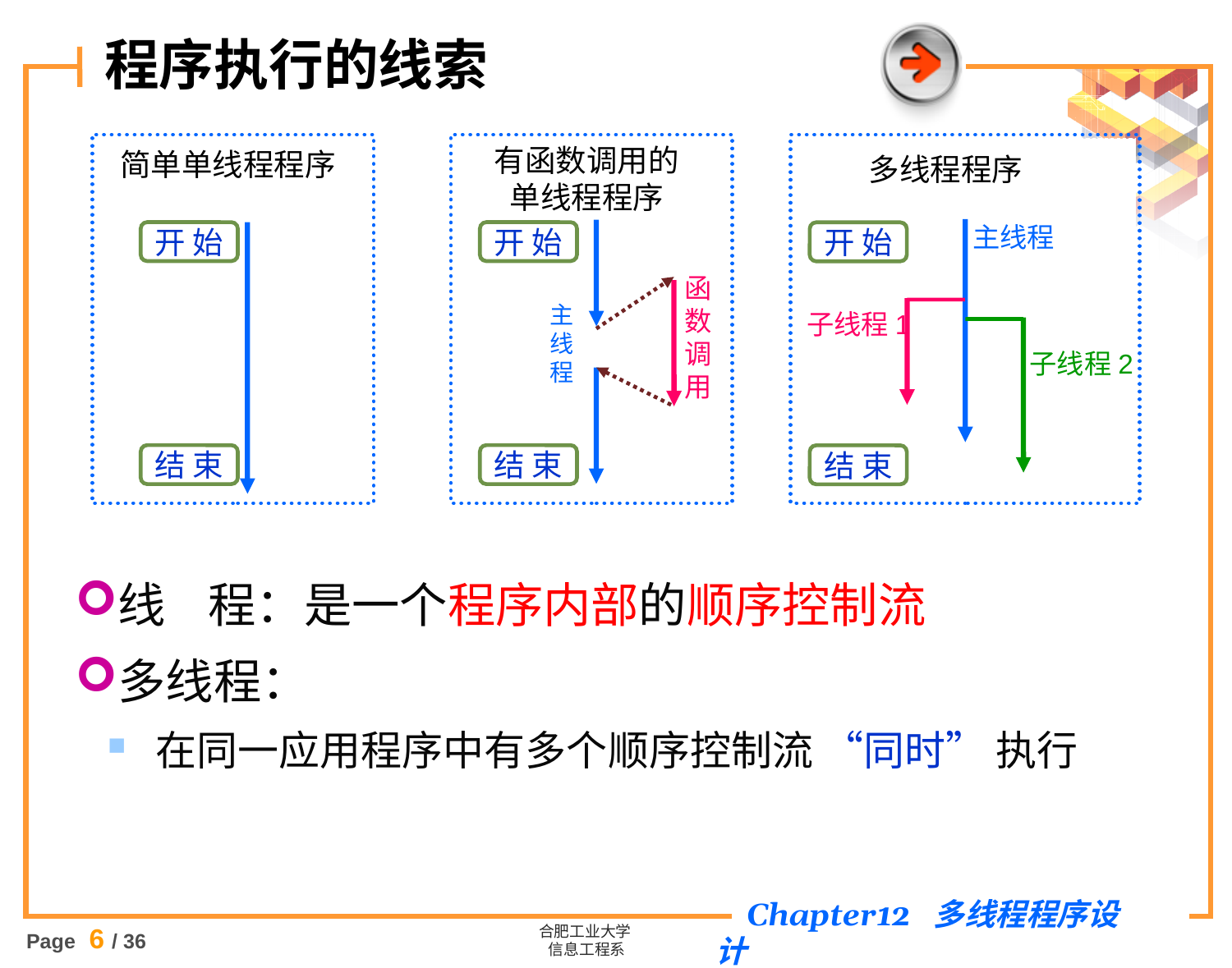

# 程序执行的线索

简单单线程程序
开 始

结 束

有函数调用的
单线程程序

开 始
函
数
调
用
主
线
程

结 束

多线程程序

主线程
开 始

子线程1

子线程2
结 束
线    程：是一个程序内部的顺序控制流
多线程：
 在同一应用程序中有多个顺序控制流 “同时” 执行